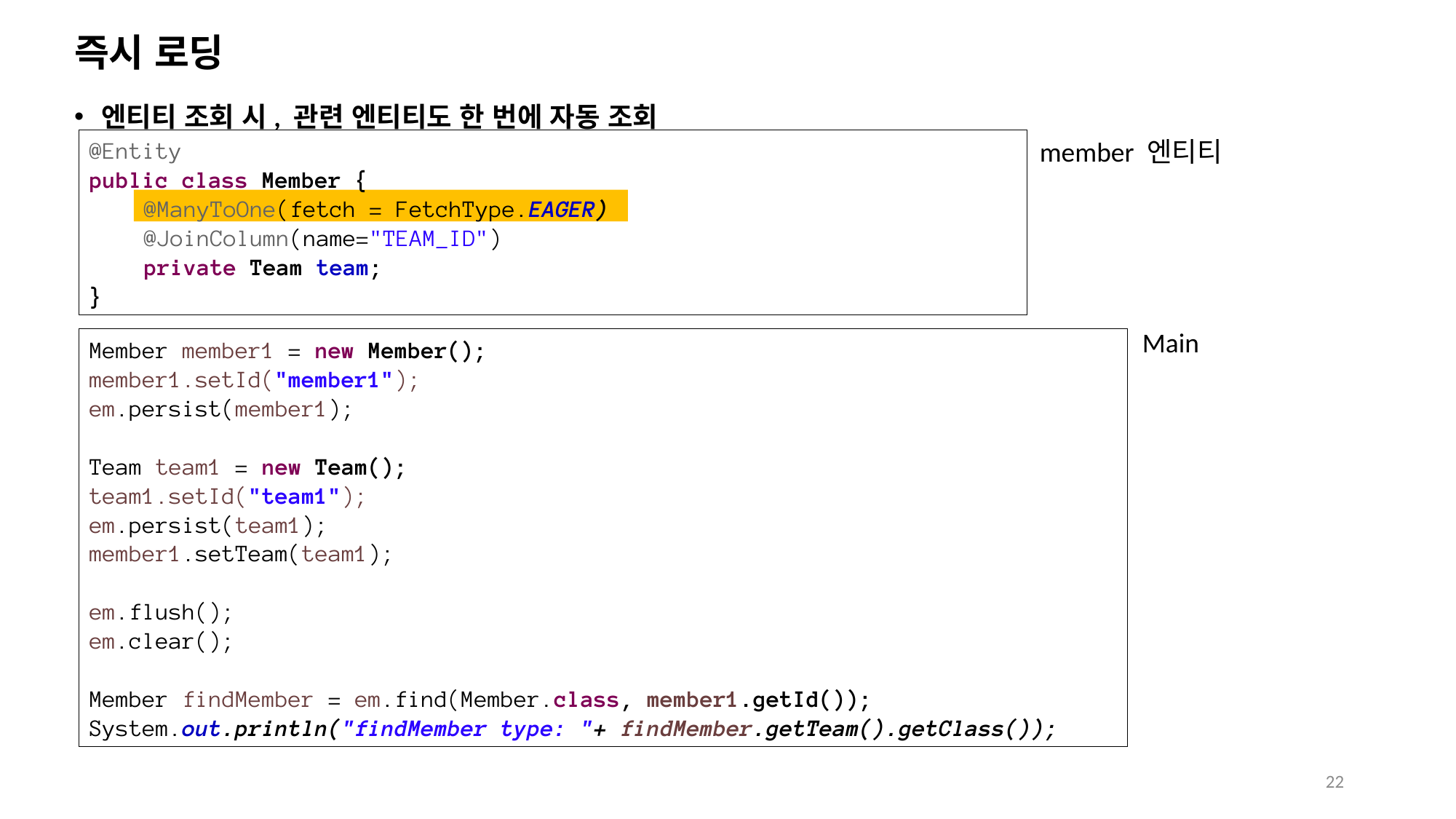

# 즉시 로딩
엔티티 조회 시, 관련 엔티티도 한 번에 자동 조회

@Entity
public class Member {
@ManyToOne(fetch = FetchType.EAGER)
@JoinColumn(name="TEAM_ID")
private Team team;
}
member 엔티티

Main
Member member1 = new Member();
member1.setId("member1");
em.persist(member1);

Team team1 = new Team();
team1.setId("team1");
em.persist(team1);
member1.setTeam(team1);

em.flush();
em.clear();

Member findMember = em.find(Member.class, member1.getId());
System.out.println("findMember type: "+ findMember.getTeam().getClass());
22